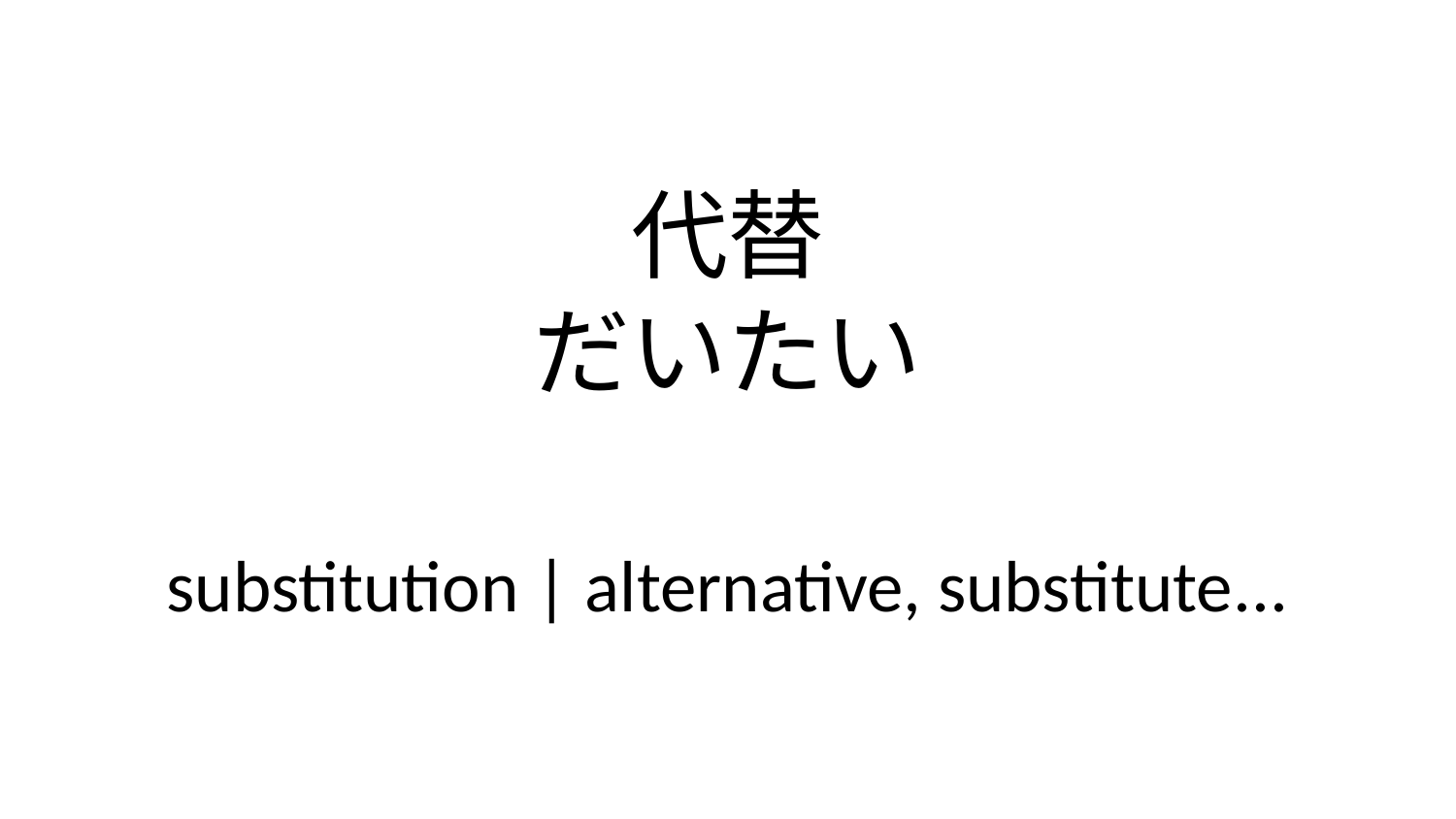

代替
だいたい
substitution | alternative, substitute...
69-70